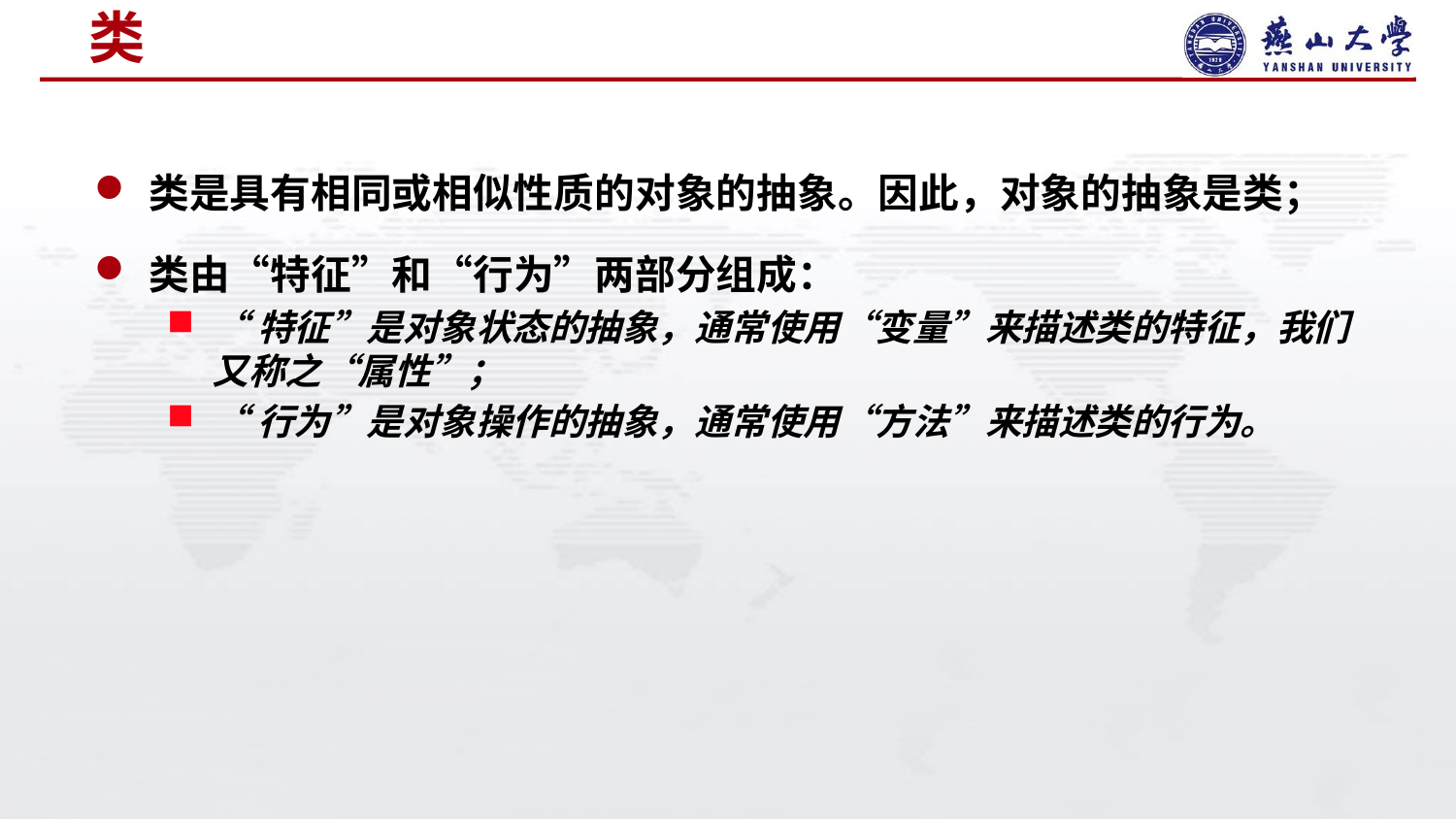

# 类
类是具有相同或相似性质的对象的抽象。因此，对象的抽象是类；
类由“特征”和“行为”两部分组成：
“特征”是对象状态的抽象，通常使用“变量”来描述类的特征，我们又称之“属性”；
“行为”是对象操作的抽象，通常使用“方法”来描述类的行为。